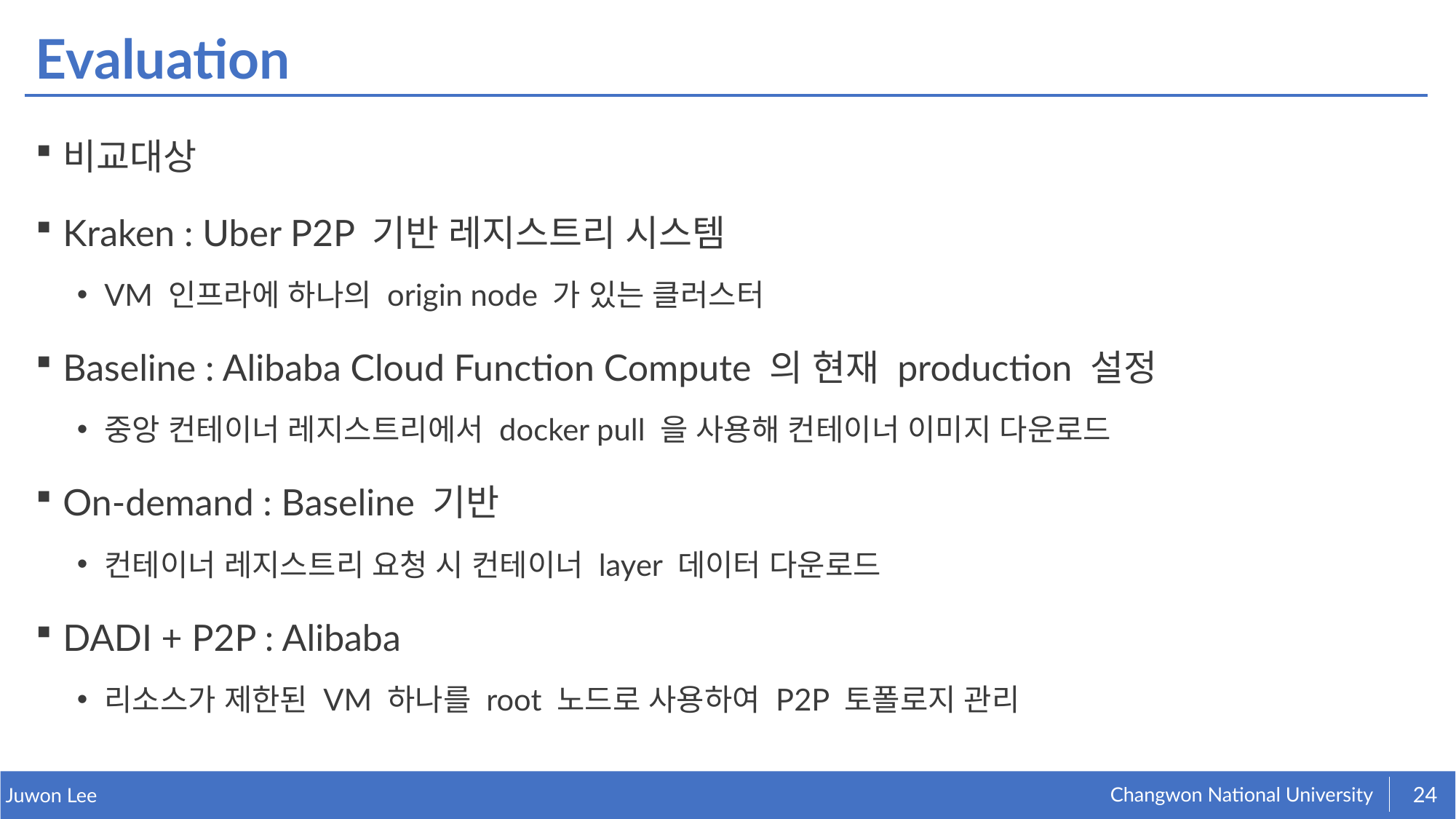

# Evaluation
비교대상
Kraken : Uber P2P 기반 레지스트리 시스템
VM 인프라에 하나의 origin node 가 있는 클러스터
Baseline : Alibaba Cloud Function Compute 의 현재 production 설정
중앙 컨테이너 레지스트리에서 docker pull 을 사용해 컨테이너 이미지 다운로드
On-demand : Baseline 기반
컨테이너 레지스트리 요청 시 컨테이너 layer 데이터 다운로드
DADI + P2P : Alibaba
리소스가 제한된 VM 하나를 root 노드로 사용하여 P2P 토폴로지 관리
24